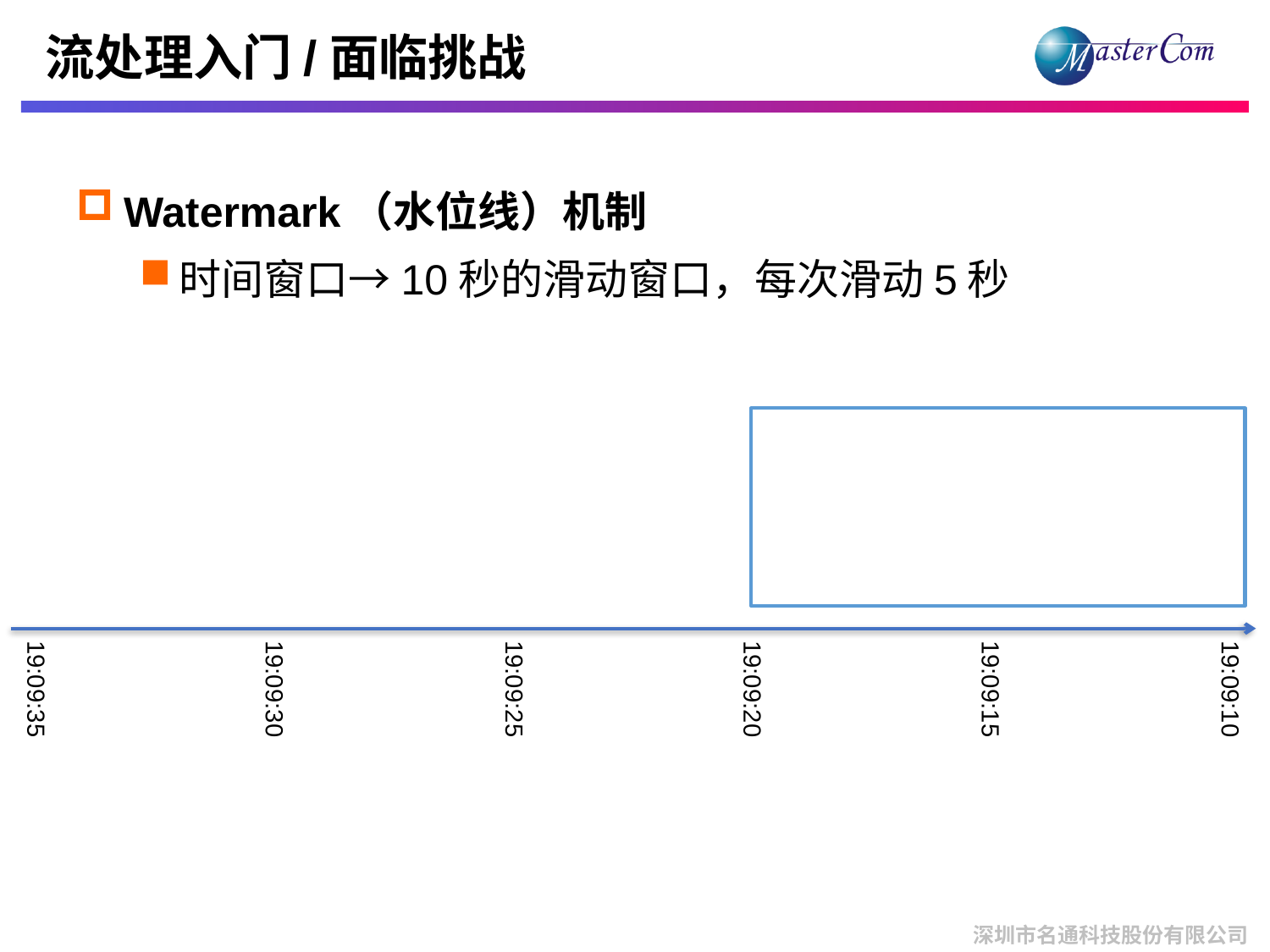

# 流处理入门/面临挑战
Watermark（水位线）机制
时间窗口→10秒的滑动窗口，每次滑动5秒

19:09:35
19:09:30
19:09:25
19:09:20
19:09:15
19:09:10